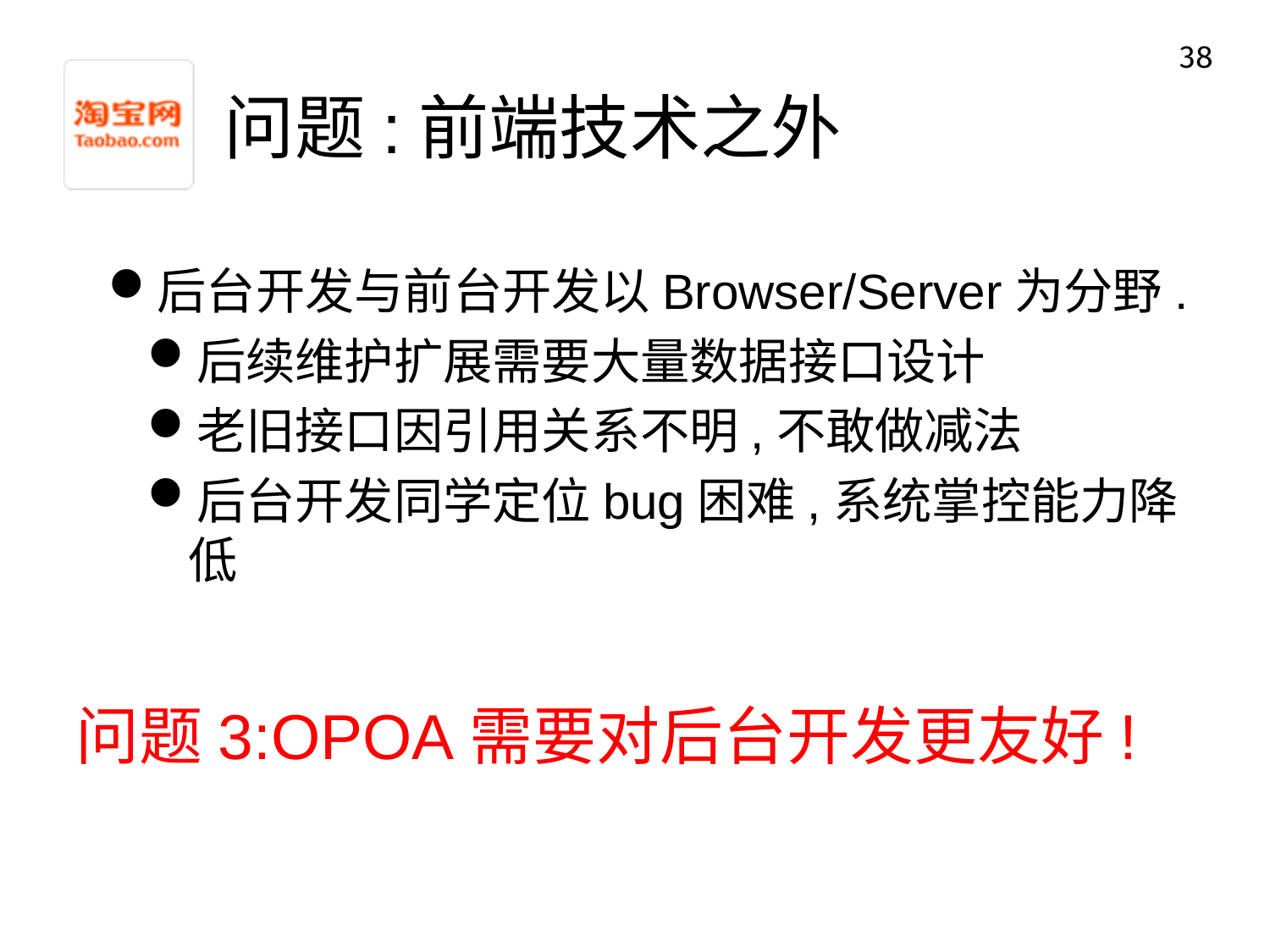

38
# 问题:前端技术之外
后台开发与前台开发以Browser/Server为分野.
后续维护扩展需要大量数据接口设计
老旧接口因引用关系不明,不敢做减法
后台开发同学定位bug困难,系统掌控能力降低

问题3:OPOA需要对后台开发更友好!